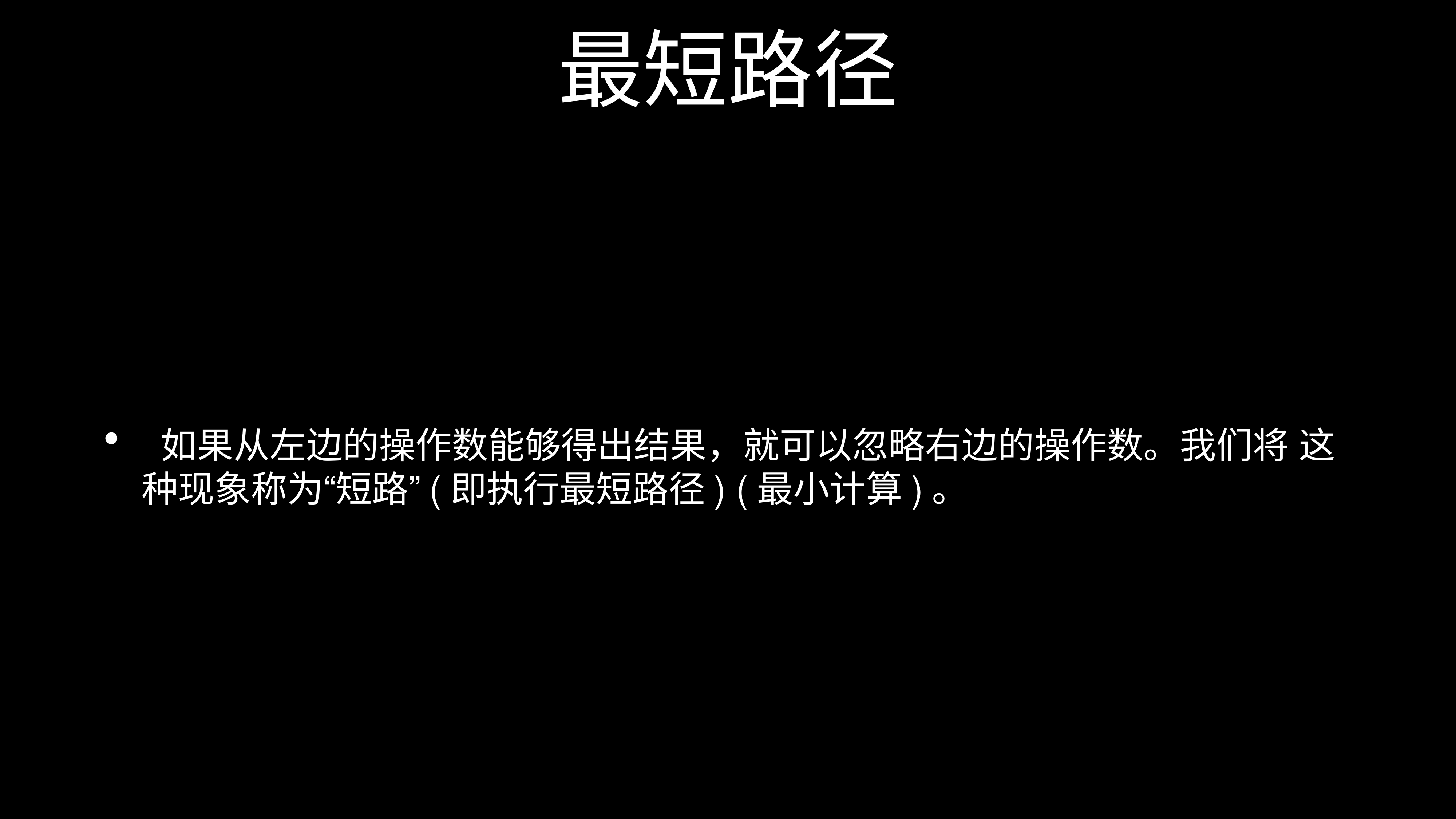

# 最短路径
 如果从左边的操作数能够得出结果，就可以忽略右边的操作数。我们将 这种现象称为“短路”(即执行最短路径) (最小计算)。